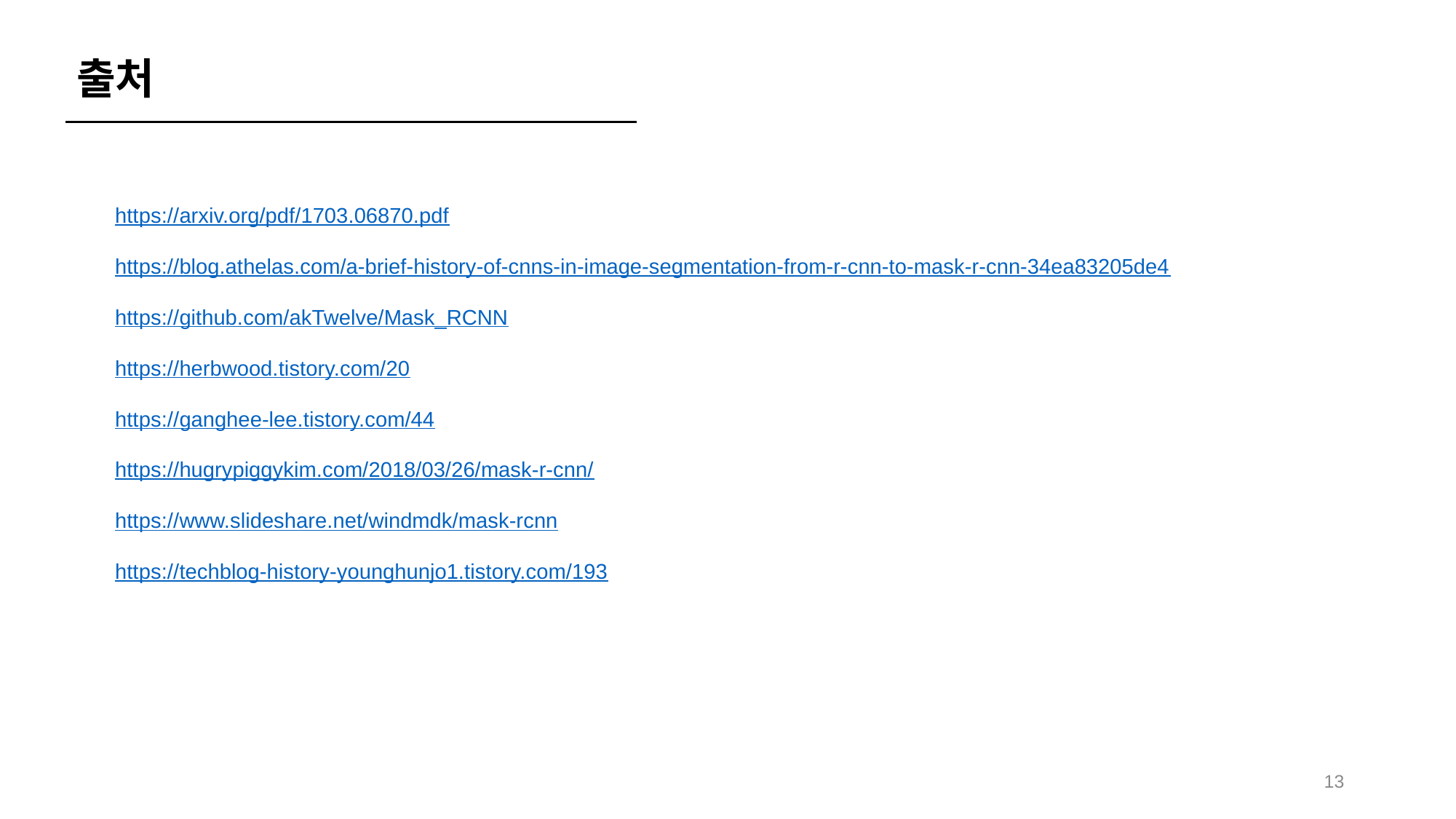

출처
https://arxiv.org/pdf/1703.06870.pdf

https://blog.athelas.com/a-brief-history-of-cnns-in-image-segmentation-from-r-cnn-to-mask-r-cnn-34ea83205de4

https://github.com/akTwelve/Mask_RCNN

https://herbwood.tistory.com/20

https://ganghee-lee.tistory.com/44

https://hugrypiggykim.com/2018/03/26/mask-r-cnn/

https://www.slideshare.net/windmdk/mask-rcnn

https://techblog-history-younghunjo1.tistory.com/193

13